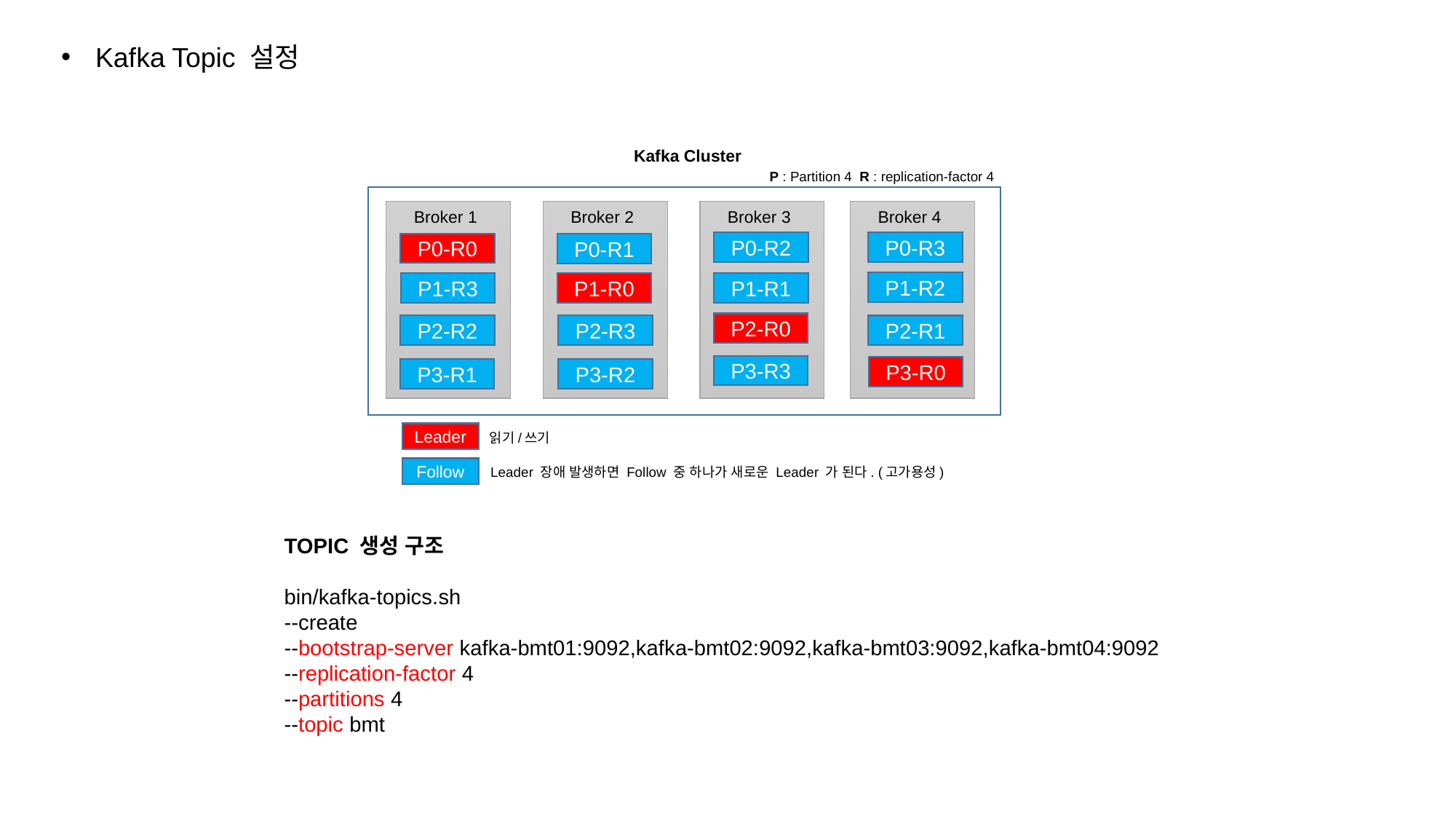

Kafka Topic 설정
Kafka Cluster

Broker 4

Broker 2

Broker 3
Broker 1

P0-R2
P0-R3
P0-R0
P0-R1
P1-R2
P1-R3
P1-R0
P1-R1
P2-R0
P2-R2
P2-R3
P2-R1
P3-R3
P3-R0
P3-R1
P3-R2
Leader
읽기/쓰기
Leader 장애 발생하면 Follow 중 하나가 새로운 Leader 가 된다. (고가용성)
Follow
P : Partition 4  R : replication-factor 4
TOPIC 생성 구조

bin/kafka-topics.sh
--create
--bootstrap-server kafka-bmt01:9092,kafka-bmt02:9092,kafka-bmt03:9092,kafka-bmt04:9092
--replication-factor 4
--partitions 4
--topic bmt